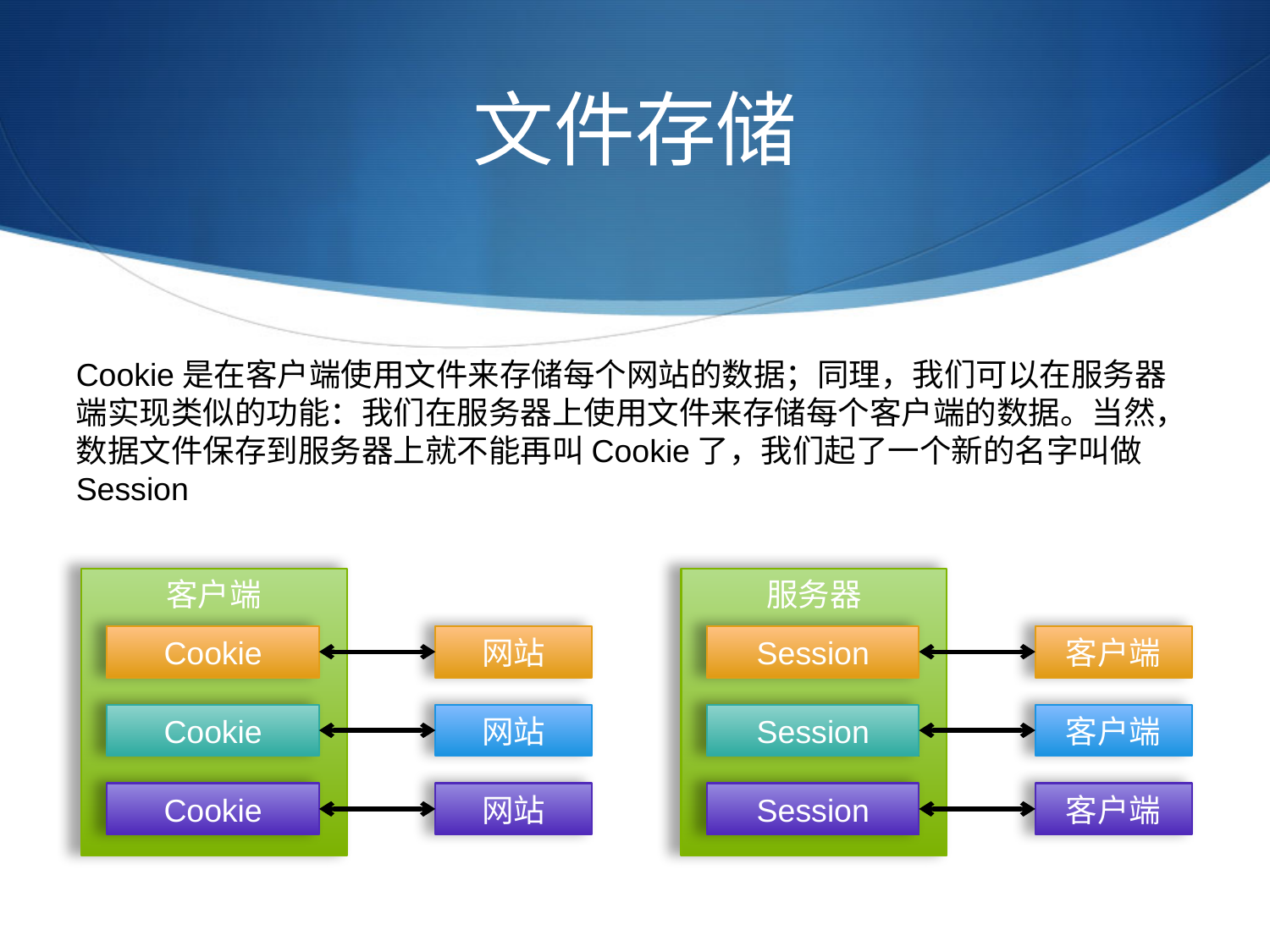

# 文件存储
Cookie是在客户端使用文件来存储每个网站的数据；同理，我们可以在服务器端实现类似的功能：我们在服务器上使用文件来存储每个客户端的数据。当然，数据文件保存到服务器上就不能再叫Cookie了，我们起了一个新的名字叫做Session
客户端
服务器
Cookie
网站
Session
客户端
Cookie
网站
Session
客户端
Cookie
网站
Session
客户端